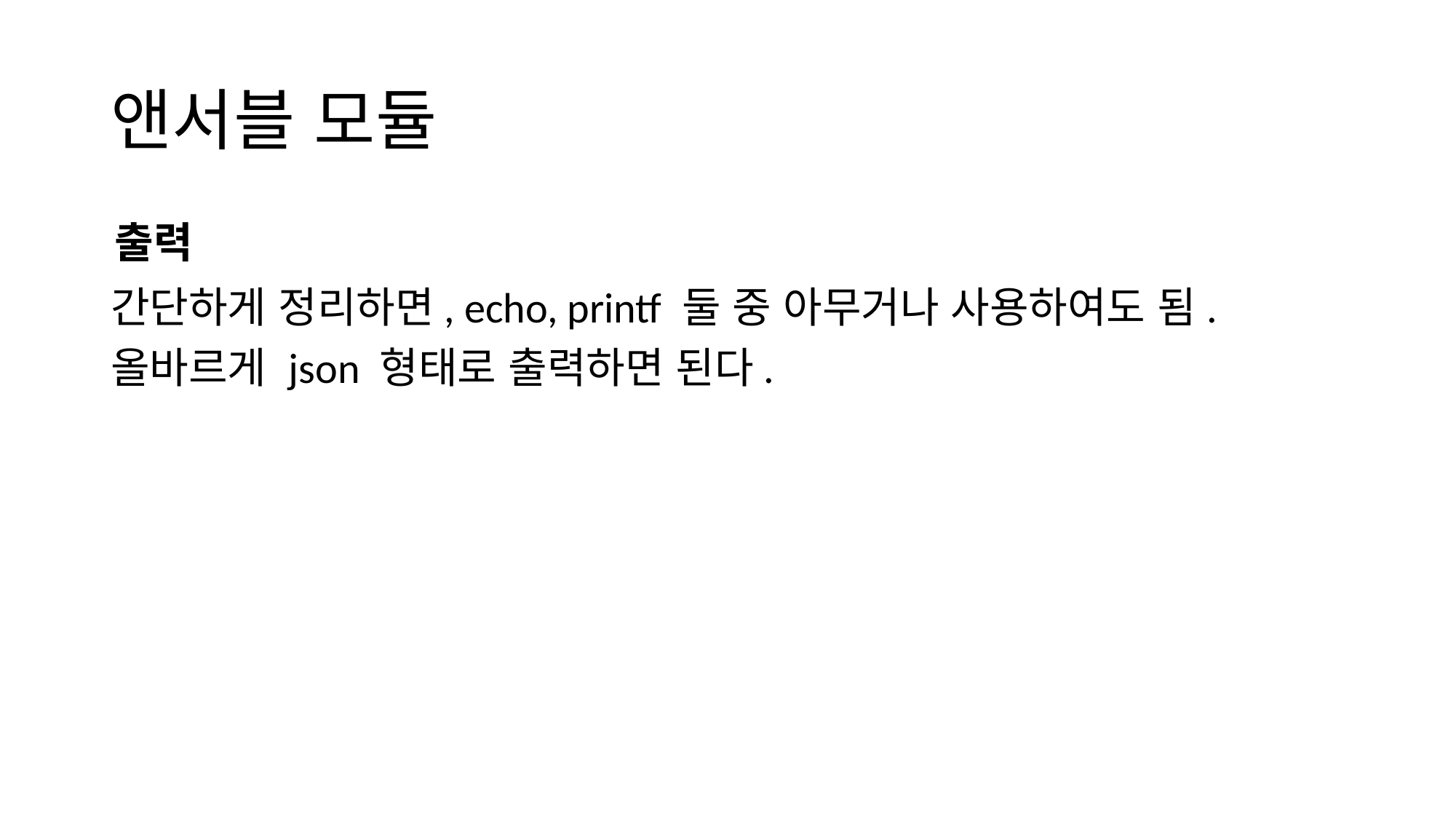

# 앤서블 모듈
출력
간단하게 정리하면, echo, printf 둘 중 아무거나 사용하여도 됨.
올바르게 json 형태로 출력하면 된다.